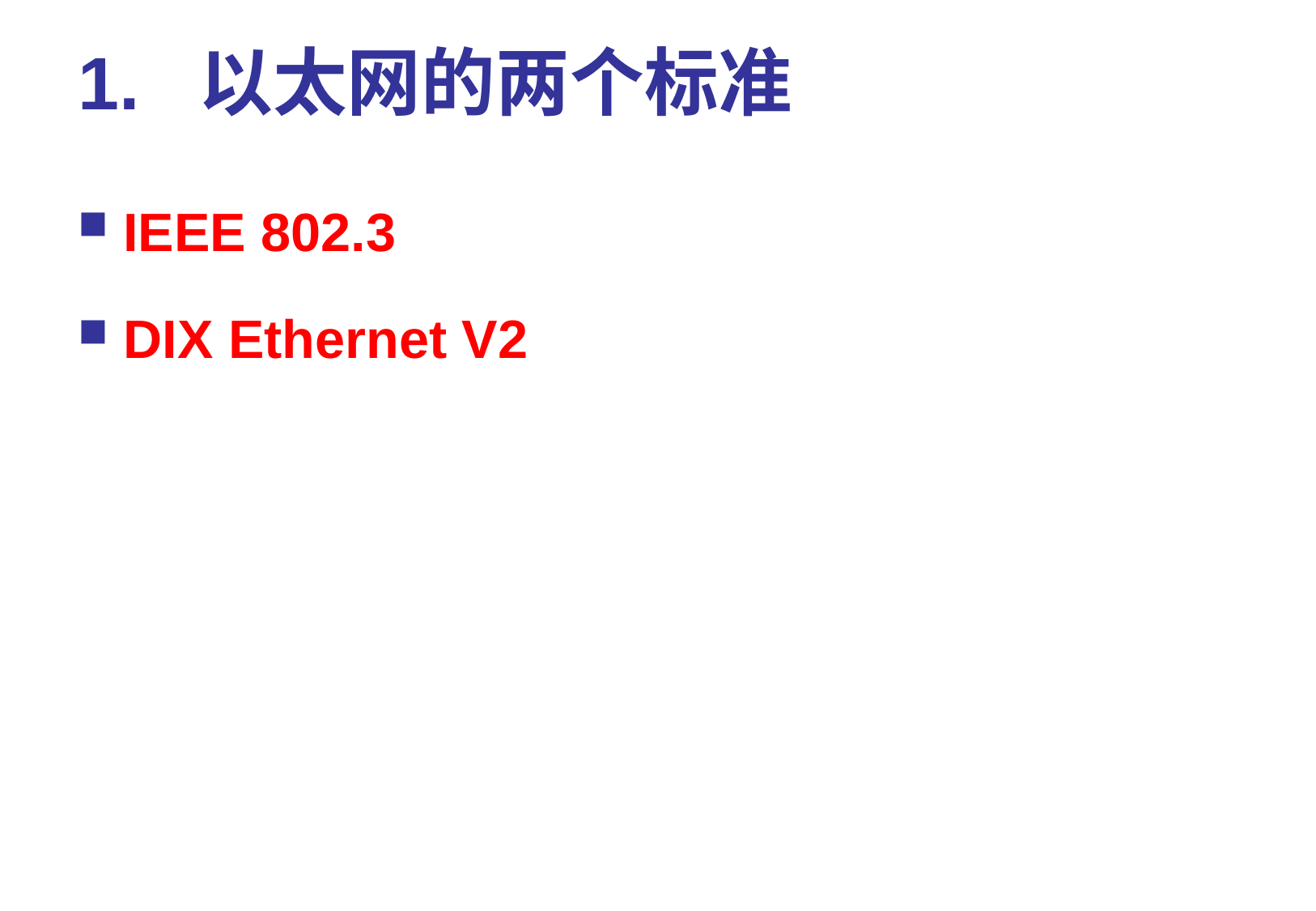

# 1.  以太网的两个标准
IEEE 802.3
DIX Ethernet V2